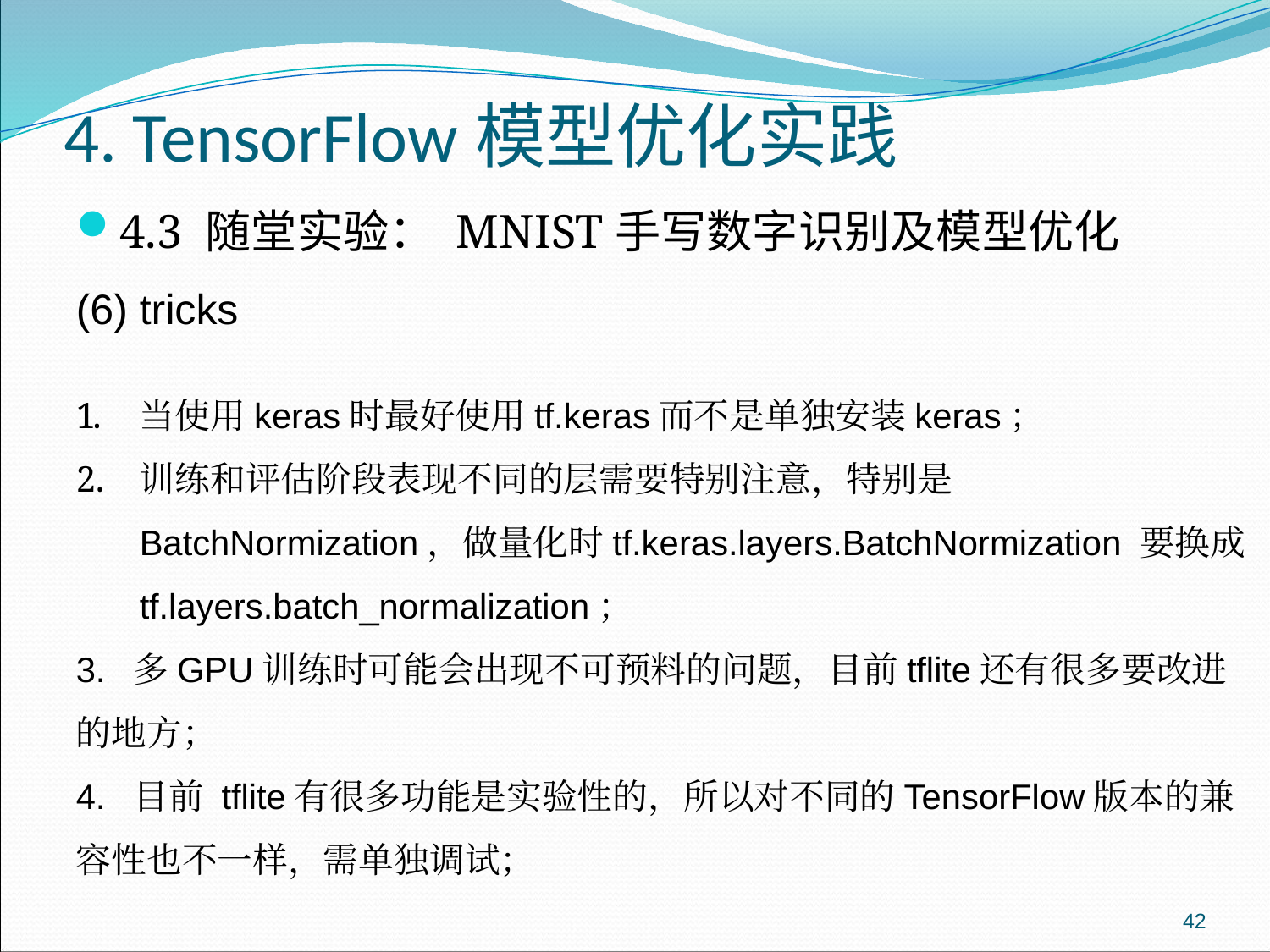

# 4. TensorFlow模型优化实践
4.3 随堂实验： MNIST手写数字识别及模型优化
(6) tricks
当使用keras时最好使用tf.keras而不是单独安装keras；
训练和评估阶段表现不同的层需要特别注意，特别是BatchNormization，做量化时tf.keras.layers.BatchNormization 要换成tf.layers.batch_normalization；
3.  多GPU训练时可能会出现不可预料的问题，目前tflite还有很多要改进的地方；
4.  目前 tflite有很多功能是实验性的，所以对不同的TensorFlow版本的兼容性也不一样，需单独调试；
42